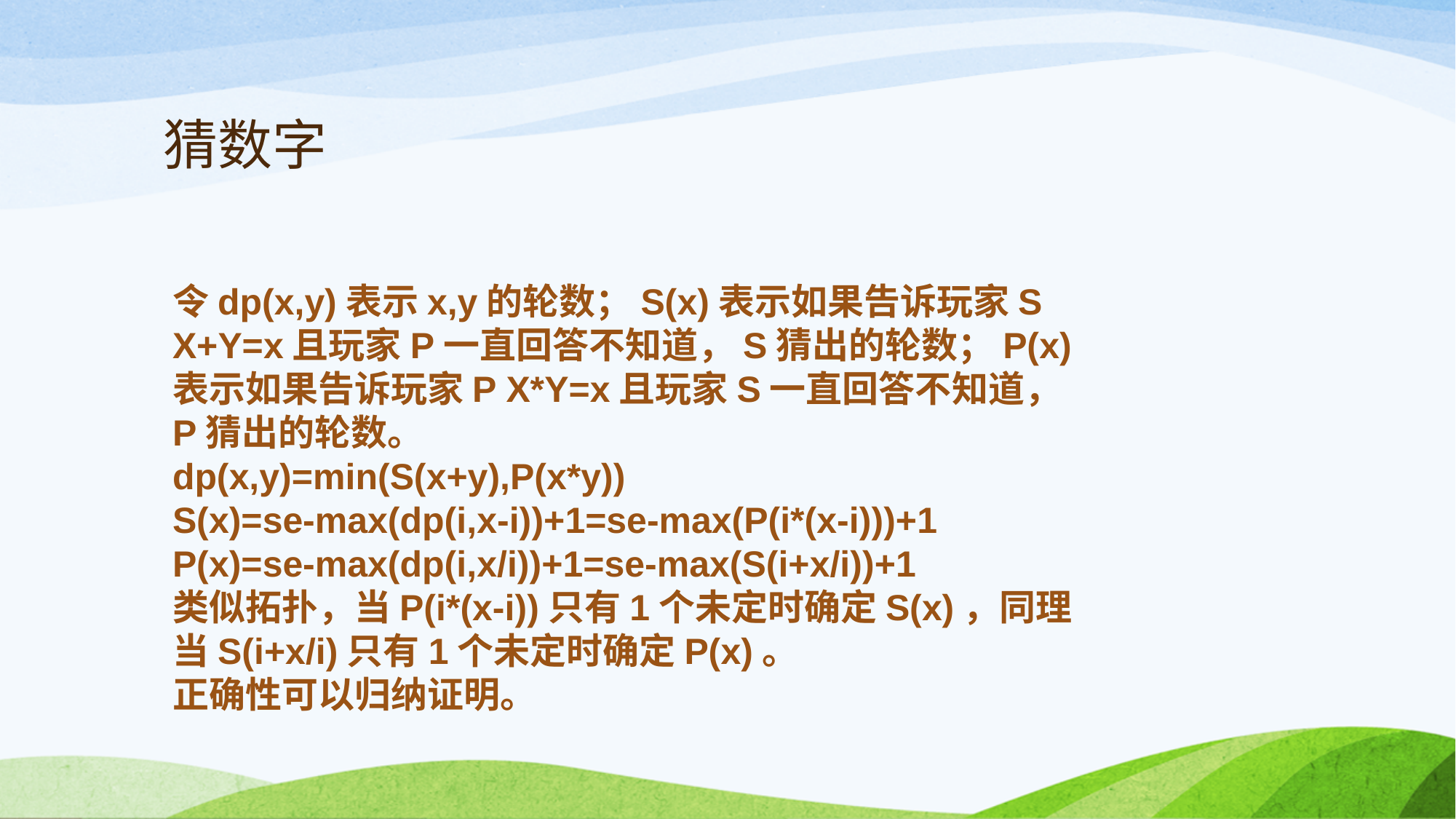

# 猜数字
令dp(x,y)表示x,y的轮数；S(x)表示如果告诉玩家S X+Y=x且玩家P一直回答不知道，S猜出的轮数；P(x)表示如果告诉玩家P X*Y=x且玩家S一直回答不知道，P猜出的轮数。
dp(x,y)=min(S(x+y),P(x*y))
S(x)=se-max(dp(i,x-i))+1=se-max(P(i*(x-i)))+1
P(x)=se-max(dp(i,x/i))+1=se-max(S(i+x/i))+1
类似拓扑，当P(i*(x-i))只有1个未定时确定S(x)，同理当S(i+x/i)只有1个未定时确定P(x)。
正确性可以归纳证明。